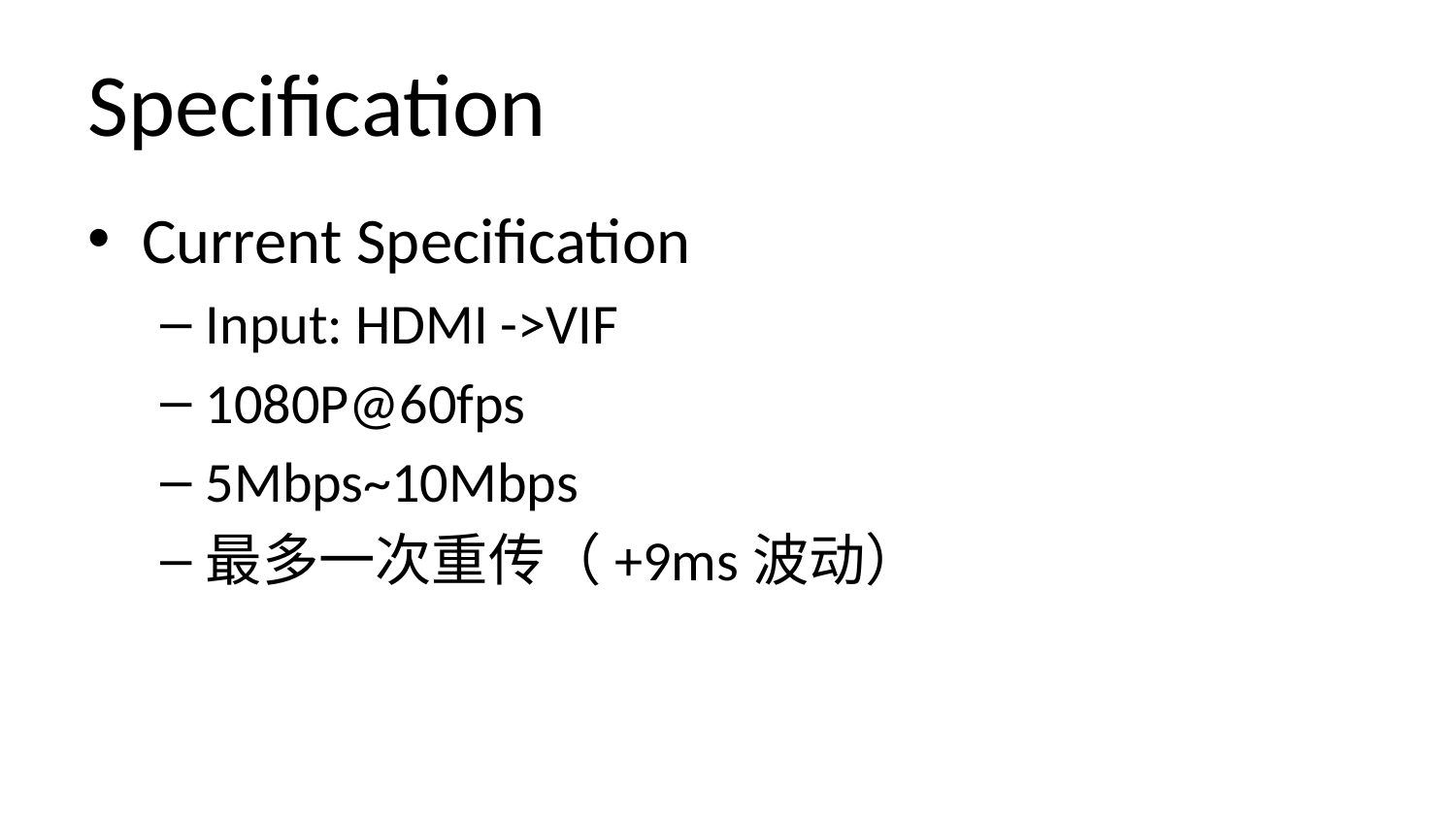

# Specification
Current Specification
Input: HDMI ->VIF
1080P@60fps
5Mbps~10Mbps
最多一次重传（+9ms波动）